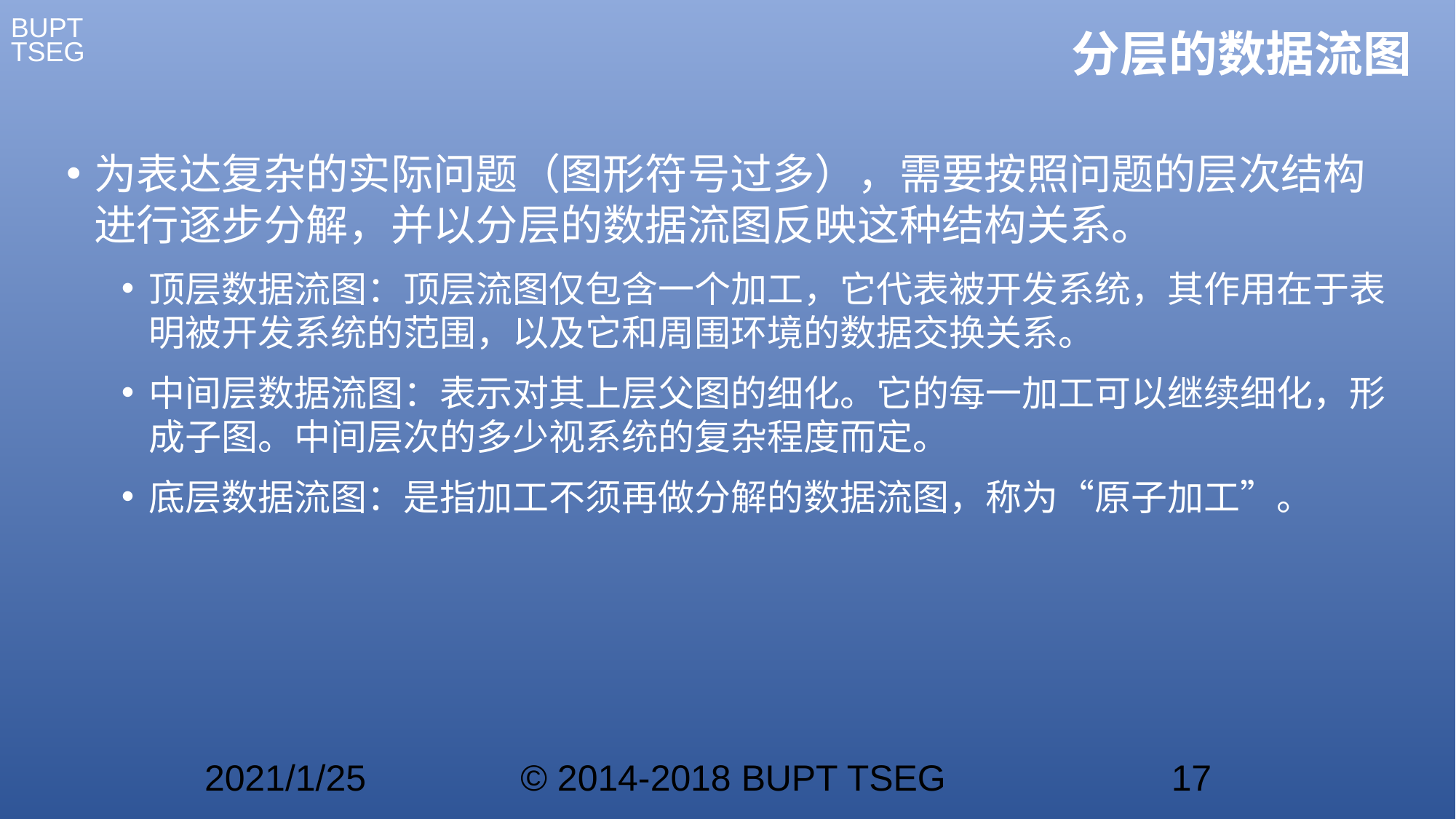

# 分层的数据流图
为表达复杂的实际问题（图形符号过多），需要按照问题的层次结构进行逐步分解，并以分层的数据流图反映这种结构关系。
顶层数据流图：顶层流图仅包含一个加工，它代表被开发系统，其作用在于表明被开发系统的范围，以及它和周围环境的数据交换关系。
中间层数据流图：表示对其上层父图的细化。它的每一加工可以继续细化，形成子图。中间层次的多少视系统的复杂程度而定。
底层数据流图：是指加工不须再做分解的数据流图，称为“原子加工”。
2021/1/25
© 2014-2018 BUPT TSEG
17